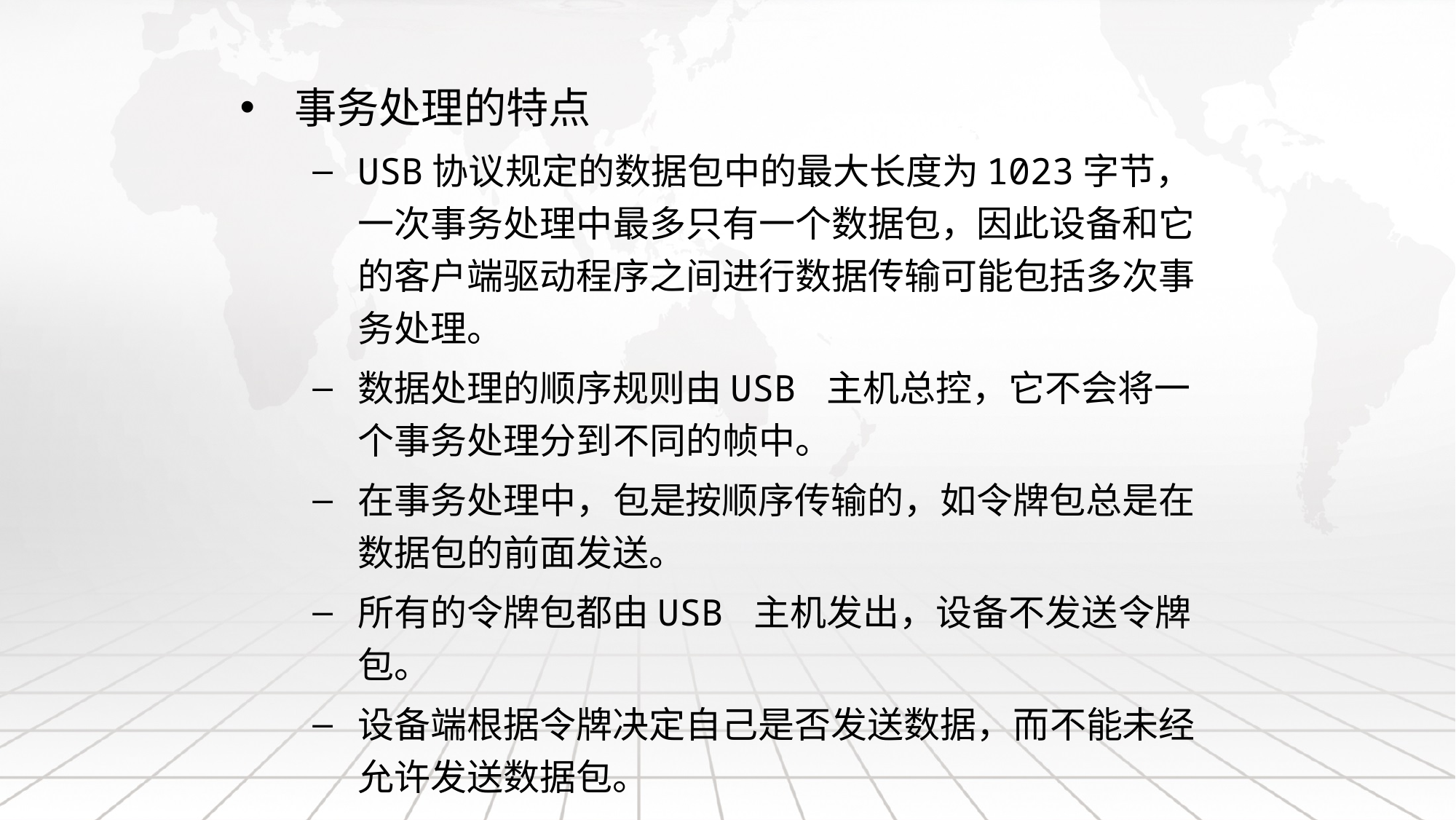

事务处理的特点
USB协议规定的数据包中的最大长度为1023字节，一次事务处理中最多只有一个数据包，因此设备和它的客户端驱动程序之间进行数据传输可能包括多次事务处理。
数据处理的顺序规则由USB 主机总控，它不会将一个事务处理分到不同的帧中。
在事务处理中，包是按顺序传输的，如令牌包总是在数据包的前面发送。
所有的令牌包都由USB 主机发出，设备不发送令牌包。
设备端根据令牌决定自己是否发送数据，而不能未经允许发送数据包。